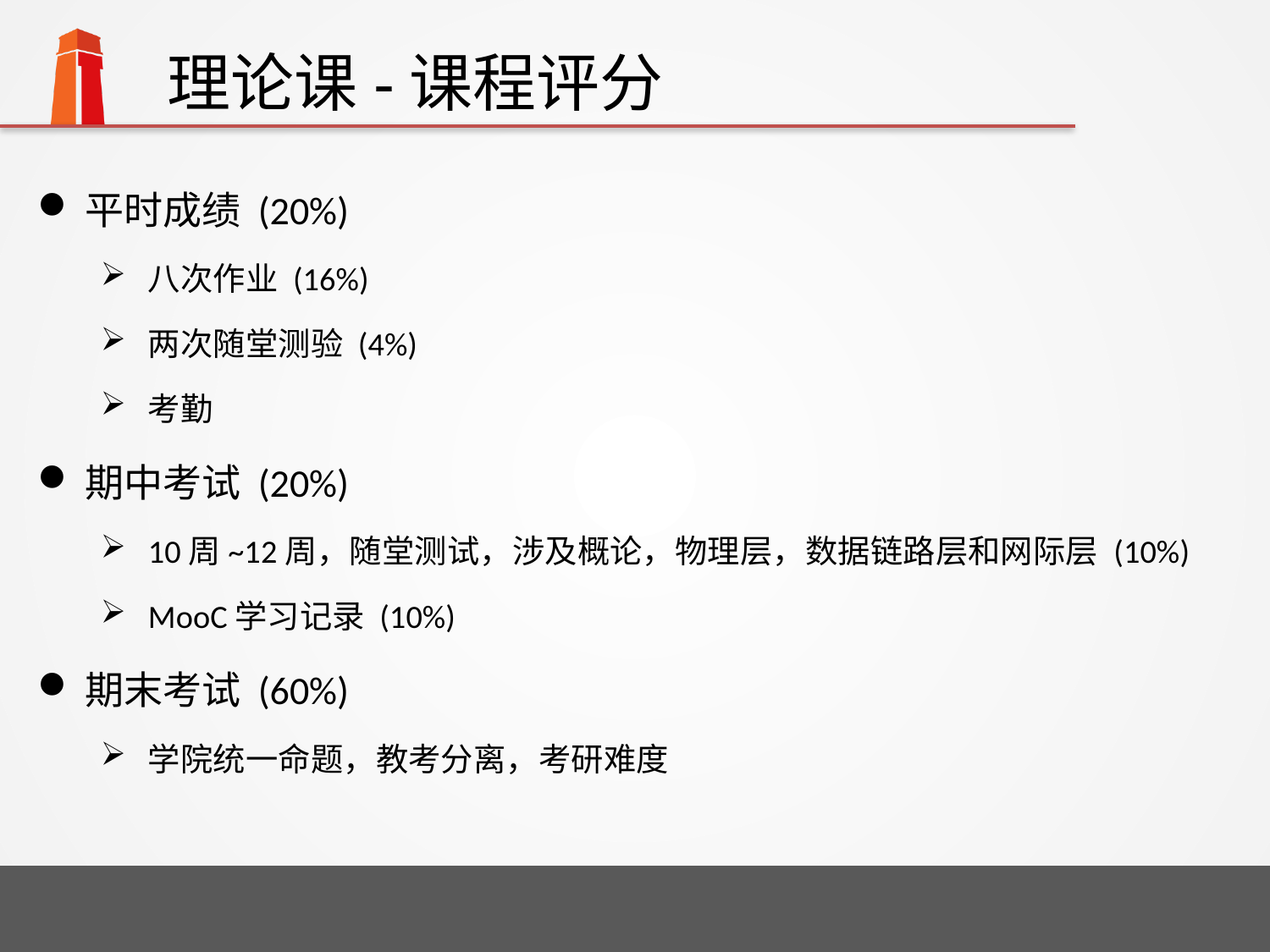

# 理论课-课程评分
平时成绩 (20%)
八次作业 (16%)
两次随堂测验 (4%)
考勤
期中考试 (20%)
10周~12周，随堂测试，涉及概论，物理层，数据链路层和网际层 (10%)
MooC学习记录 (10%)
期末考试 (60%)
学院统一命题，教考分离，考研难度